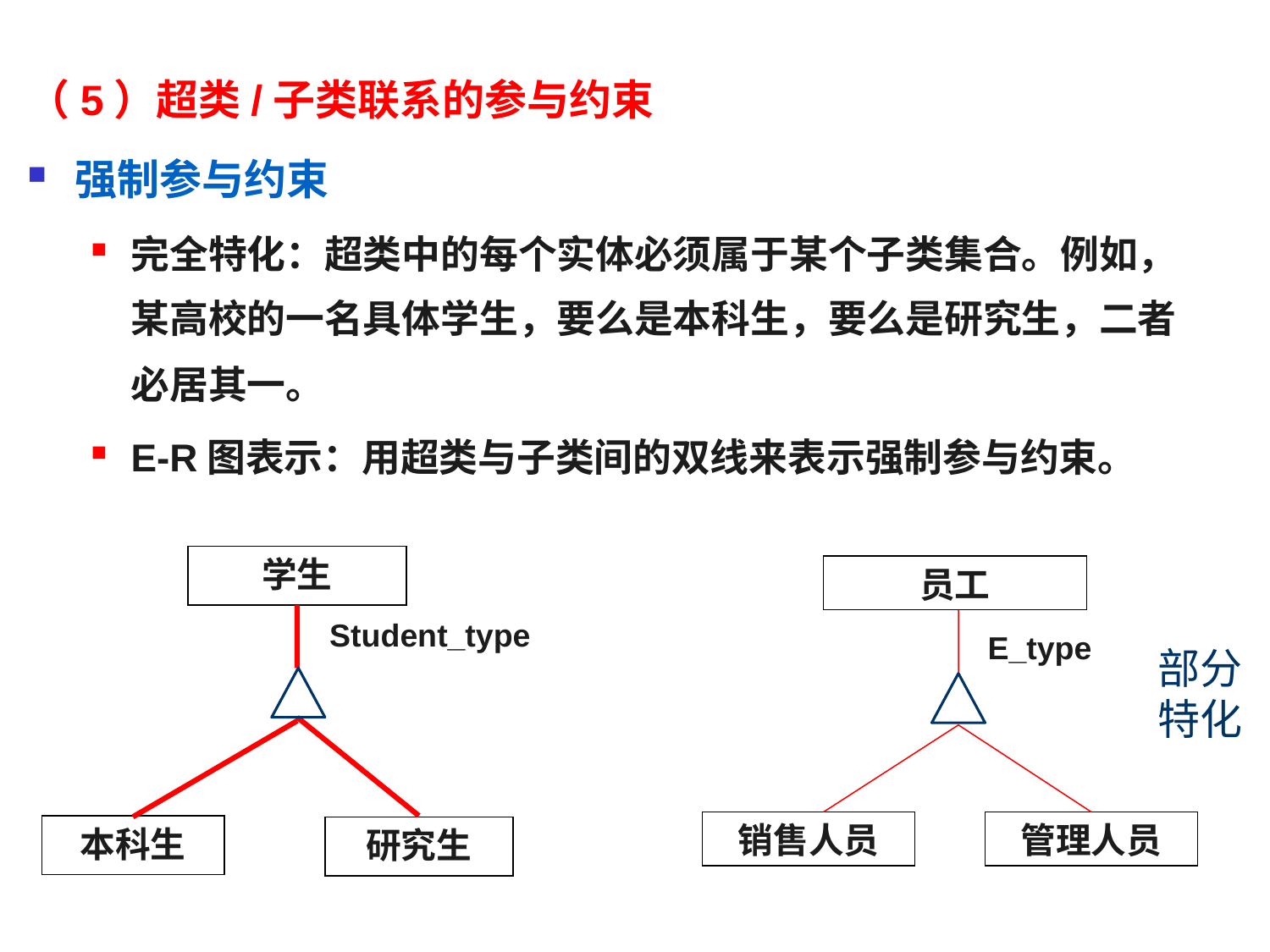

（5）超类/子类联系的参与约束
强制参与约束
完全特化：超类中的每个实体必须属于某个子类集合。例如，某高校的一名具体学生，要么是本科生，要么是研究生，二者必居其一。
E-R图表示：用超类与子类间的双线来表示强制参与约束。
学生
员工

Student_type

E_type
部分特化

管理人员
销售人员
本科生
研究生